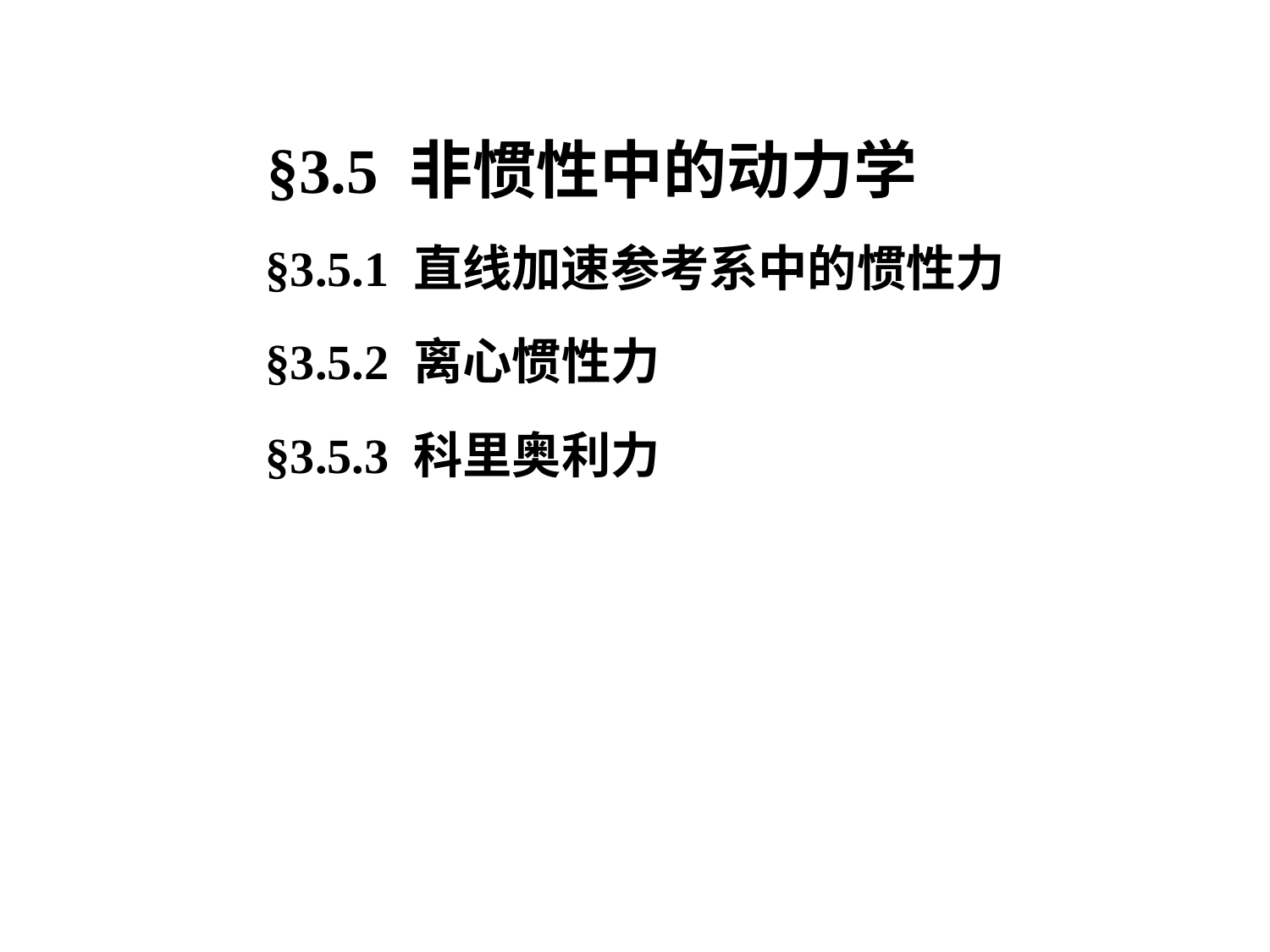

§3.5 非惯性中的动力学
§3.5.1 直线加速参考系中的惯性力
§3.5.2 离心惯性力
§3.5.3 科里奥利力